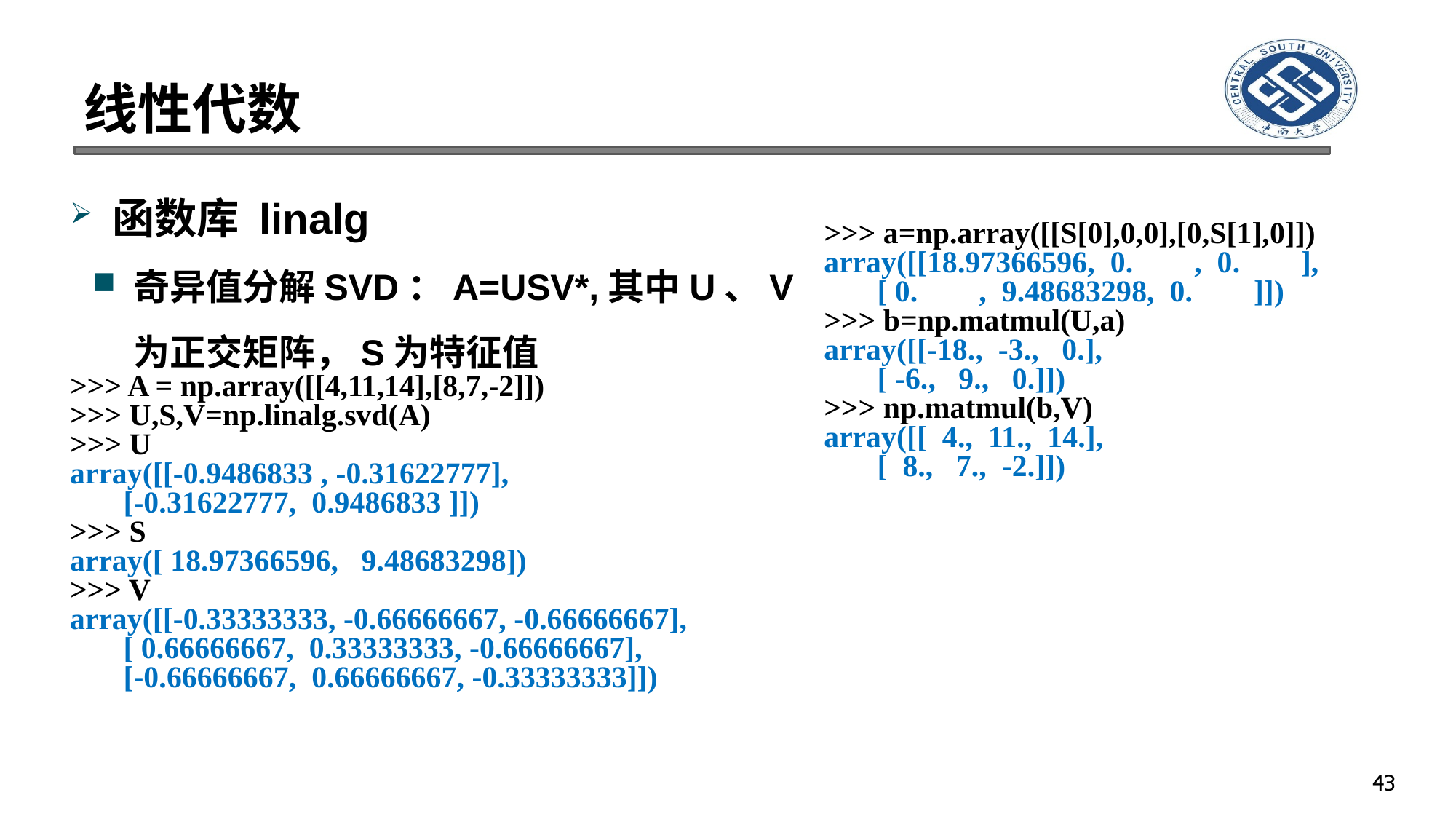

# 线性代数
函数库 linalg
奇异值分解SVD：A=USV*,其中U、V为正交矩阵，S为特征值
>>> A = np.array([[4,11,14],[8,7,-2]])
>>> U,S,V=np.linalg.svd(A)
>>> U
array([[-0.9486833 , -0.31622777],
       [-0.31622777,  0.9486833 ]])
>>> S
array([ 18.97366596,   9.48683298])
>>> V
array([[-0.33333333, -0.66666667, -0.66666667],
       [ 0.66666667,  0.33333333, -0.66666667],
       [-0.66666667,  0.66666667, -0.33333333]])

>>> a=np.array([[S[0],0,0],[0,S[1],0]])
array([[18.97366596,  0.        ,  0.        ],
       [ 0.        ,  9.48683298,  0.        ]])
>>> b=np.matmul(U,a)
array([[-18.,  -3.,   0.],
       [ -6.,   9.,   0.]])
>>> np.matmul(b,V)
array([[  4.,  11.,  14.],
       [  8.,   7.,  -2.]])

43